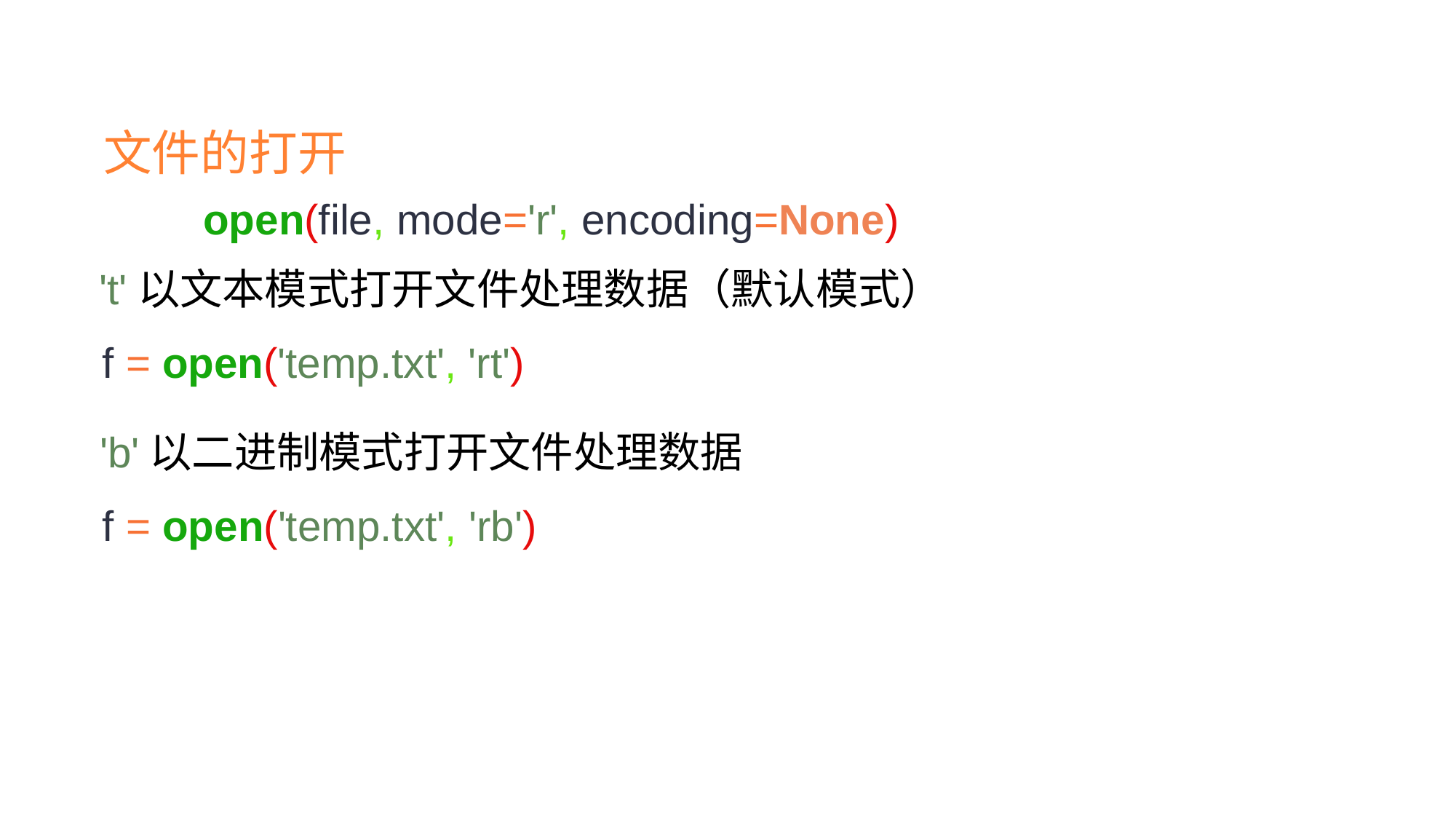

文件的打开
open(file, mode='r', encoding=None)
't'以文本模式打开文件处理数据（默认模式）
f = open('temp.txt', 'rt')
'b'以二进制模式打开文件处理数据
f = open('temp.txt', 'rb')